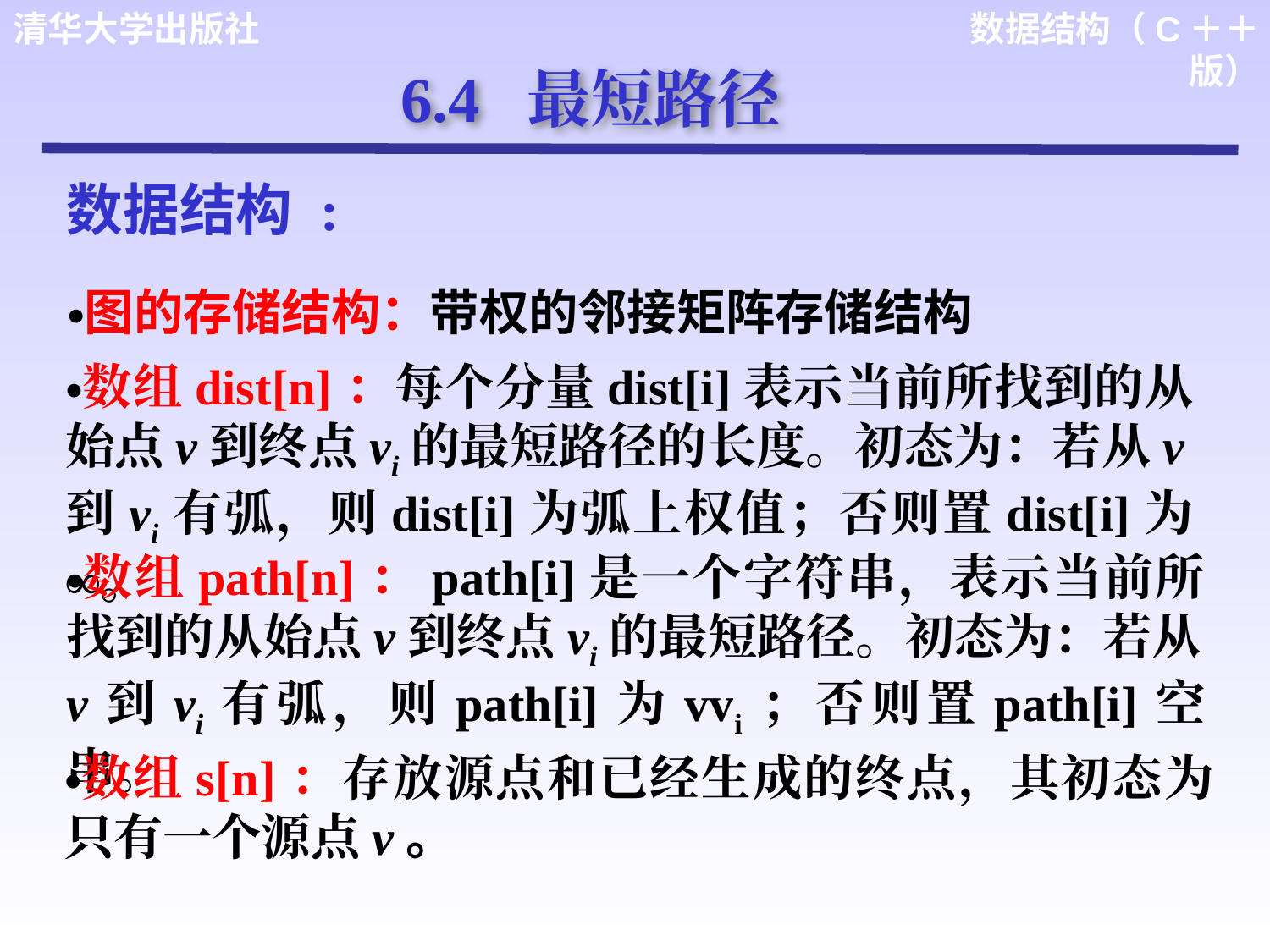

6.4  最短路径
数据结构 :
图的存储结构：带权的邻接矩阵存储结构
数组dist[n]：每个分量dist[i]表示当前所找到的从始点v到终点vi的最短路径的长度。初态为：若从v到vi有弧，则dist[i]为弧上权值；否则置dist[i]为∞。
数组path[n]：path[i]是一个字符串，表示当前所找到的从始点v到终点vi的最短路径。初态为：若从v到vi有弧，则path[i]为vvi；否则置path[i]空串。
数组s[n]：存放源点和已经生成的终点，其初态为只有一个源点v。